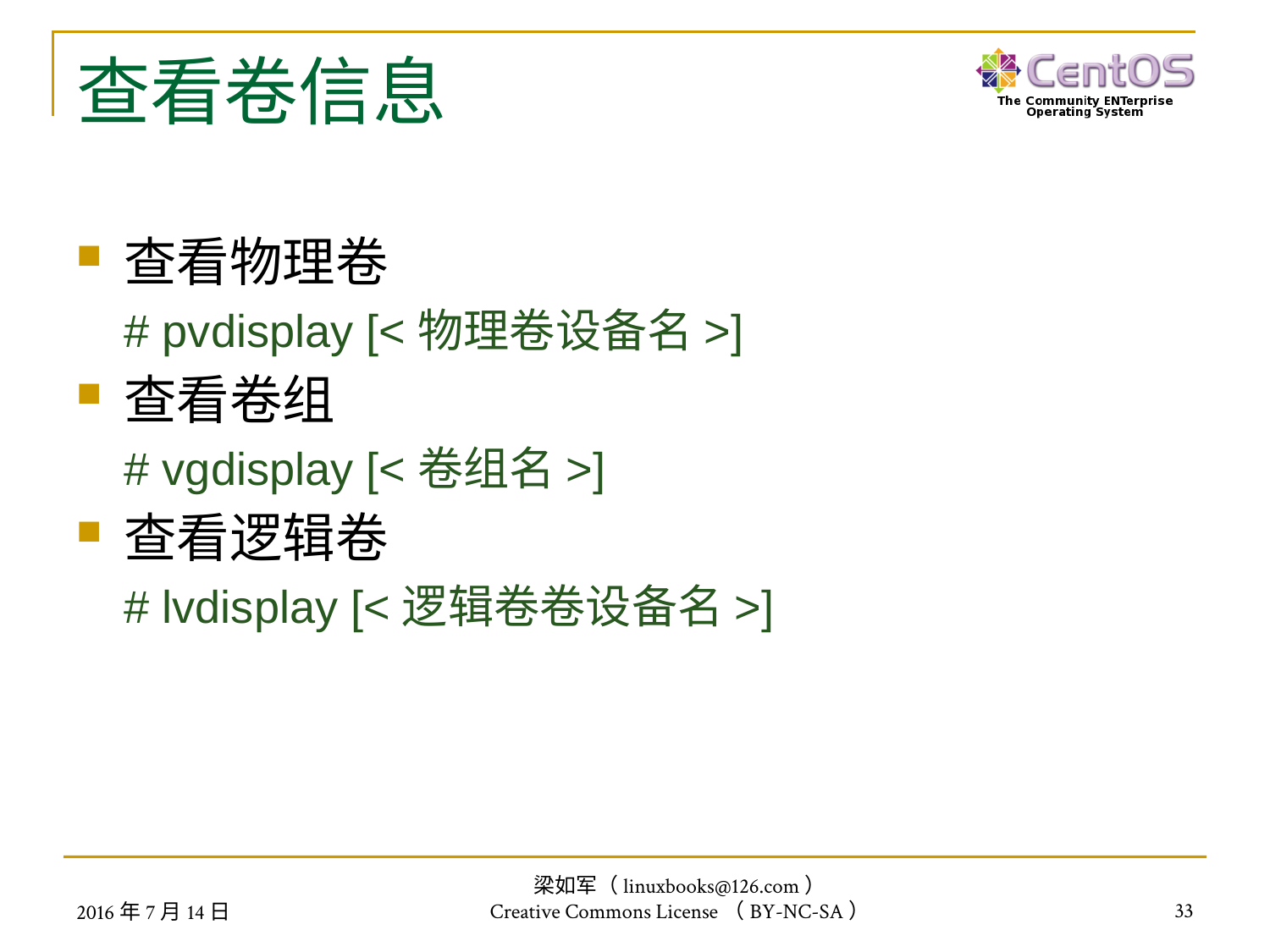

# 查看卷信息
查看物理卷
# pvdisplay [<物理卷设备名>]
查看卷组
# vgdisplay [<卷组名>]
查看逻辑卷
# lvdisplay [<逻辑卷卷设备名>]
梁如军（linuxbooks@126.com）
Creative Commons License（BY-NC-SA）
2016年7月14日
33